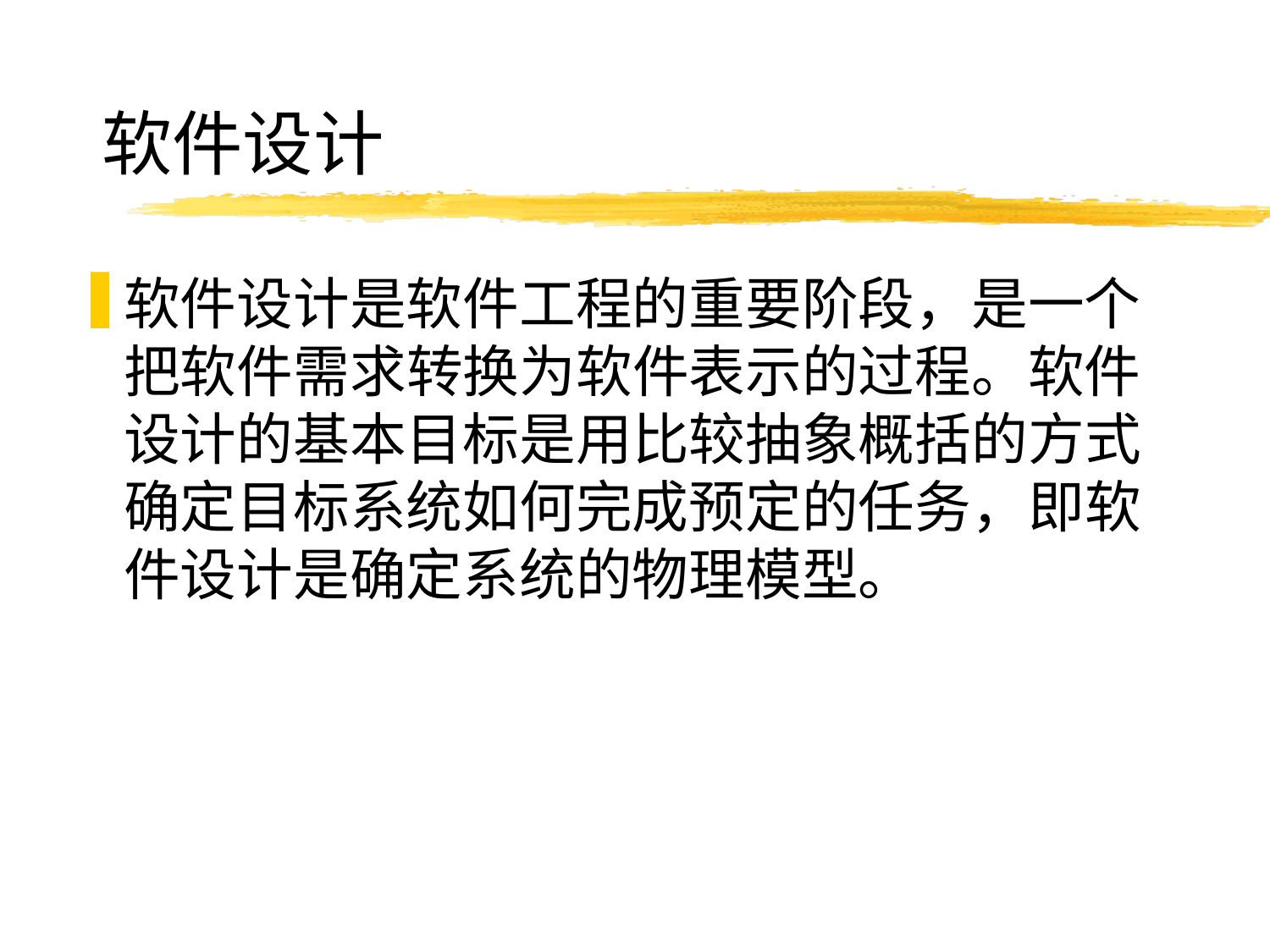

# 软件设计
软件设计是软件工程的重要阶段，是一个把软件需求转换为软件表示的过程。软件设计的基本目标是用比较抽象概括的方式确定目标系统如何完成预定的任务，即软件设计是确定系统的物理模型。